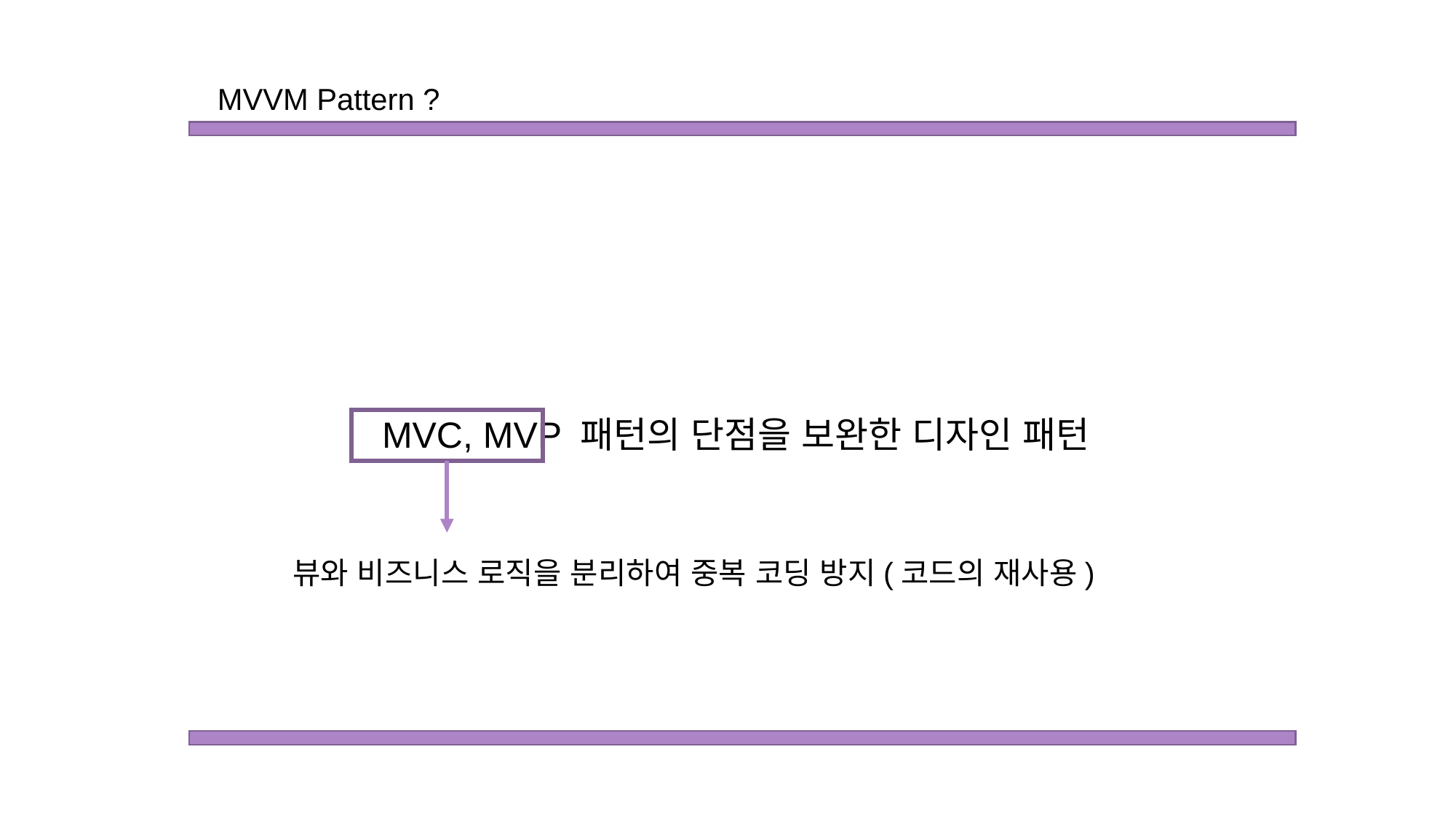

MVVM Pattern ?

MVC, MVP 패턴의 단점을 보완한 디자인 패턴

뷰와 비즈니스 로직을 분리하여 중복 코딩 방지(코드의 재사용)